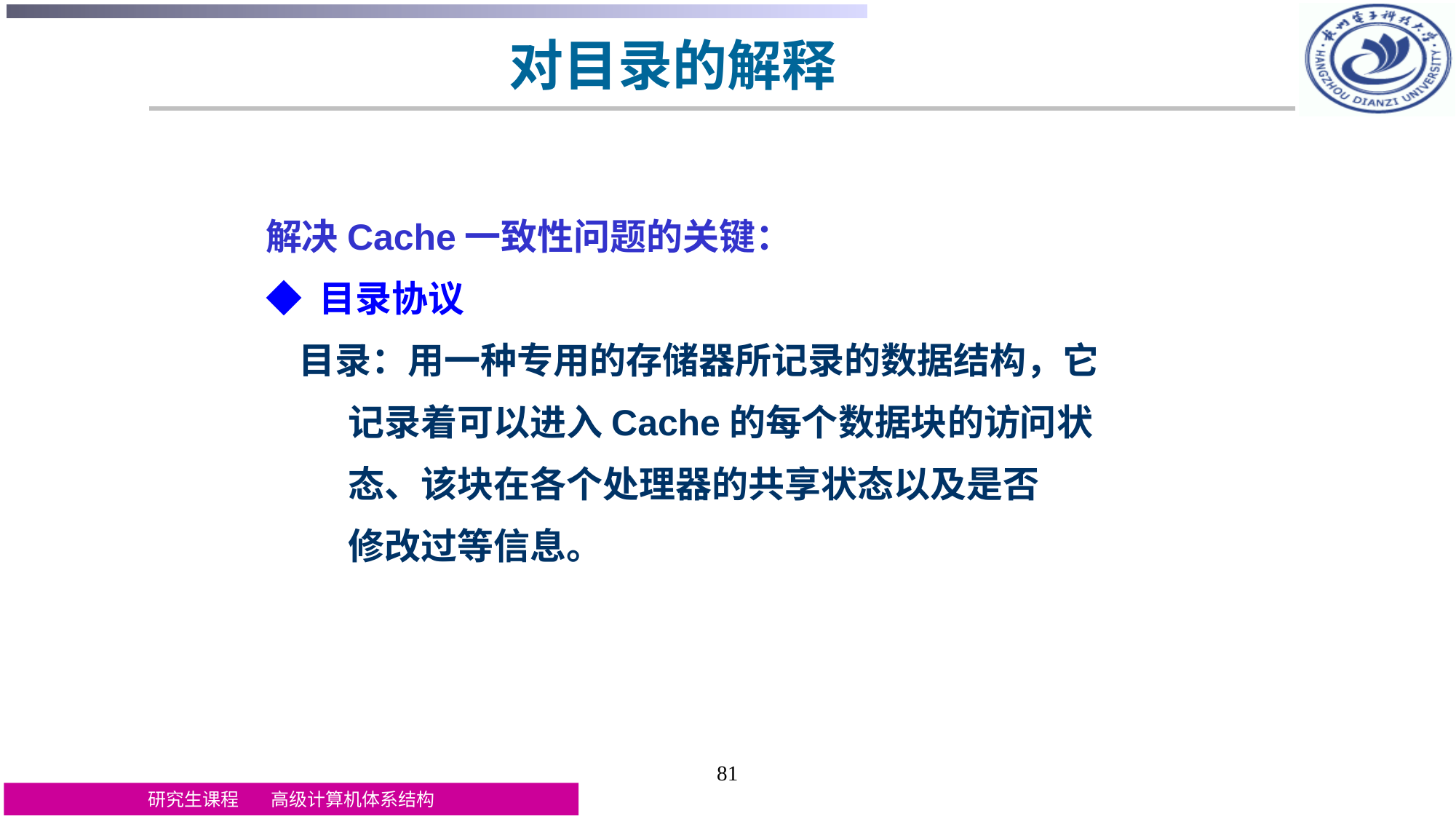

# 对目录的解释

解决Cache一致性问题的关键：
◆ 目录协议
   目录：用一种专用的存储器所记录的数据结构，它
         记录着可以进入Cache的每个数据块的访问状
         态、该块在各个处理器的共享状态以及是否
         修改过等信息。

81